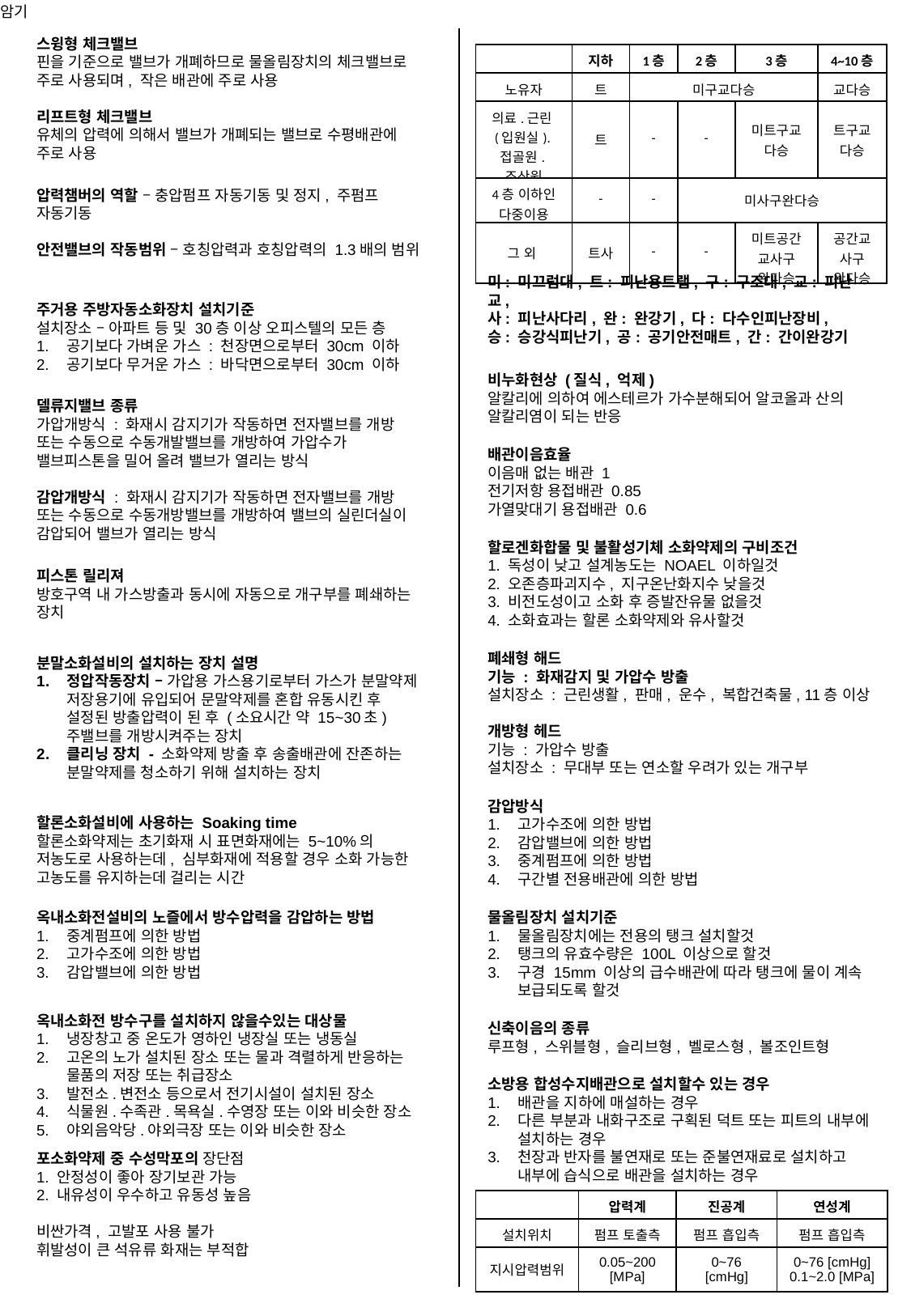

암기
스윙형 체크밸브
핀을 기준으로 밸브가 개폐하므로 물올림장치의 체크밸브로 주로 사용되며, 작은 배관에 주로 사용

리프트형 체크밸브
유체의 압력에 의해서 밸브가 개폐되는 밸브로 수평배관에 주로 사용

|  | 지하 | 1층 | 2층 | 3층 | 4~10층 |
| --- | --- | --- | --- | --- | --- |
| 노유자 | 트 | 미구교다승 |  |  | 교다승 |
| 의료.근린(입원실).접골원.조산원 | 트 | - | - | 미트구교다승 | 트구교다승 |
| 4층 이하인 다중이용 | - | - | 미사구완다승 |  |  |
| 그 외 | 트사 | - | - | 미트공간교사구 완다승 | 공간교사구 완다승 |
압력챔버의 역할 – 충압펌프 자동기동 및 정지, 주펌프 자동기동

안전밸브의 작동범위 – 호칭압력과 호칭압력의 1.3배의 범위
미: 미끄럼대, 트: 피난용트랩, 구: 구조대, 교: 피난교,
사: 피난사다리, 완: 완강기, 다: 다수인피난장비,
승: 승강식피난기, 공: 공기안전매트, 간: 간이완강기
주거용 주방자동소화장치 설치기준
설치장소 – 아파트 등 및 30층 이상 오피스텔의 모든 층
공기보다 가벼운 가스 : 천장면으로부터 30cm 이하
공기보다 무거운 가스 : 바닥면으로부터 30cm 이하
비누화현상 (질식, 억제)
알칼리에 의하여 에스테르가 가수분해되어 알코올과 산의 알칼리염이 되는 반응
델류지밸브 종류
가압개방식 : 화재시 감지기가 작동하면 전자밸브를 개방 또는 수동으로 수동개발밸브를 개방하여 가압수가 밸브피스톤을 밀어 올려 밸브가 열리는 방식

감압개방식 : 화재시 감지기가 작동하면 전자밸브를 개방 또는 수동으로 수동개방밸브를 개방하여 밸브의 실린더실이 감압되어 밸브가 열리는 방식
배관이음효율
이음매 없는 배관 1
전기저항 용접배관 0.85
가열맞대기 용접배관 0.6
할로겐화합물 및 불활성기체 소화약제의 구비조건
1. 독성이 낮고 설계농도는 NOAEL 이하일것
2. 오존층파괴지수, 지구온난화지수 낮을것
3. 비전도성이고 소화 후 증발잔유물 없을것
4. 소화효과는 할론 소화약제와 유사할것
피스톤 릴리져
방호구역 내 가스방출과 동시에 자동으로 개구부를 폐쇄하는 장치
폐쇄형 해드
기능 : 화재감지 및 가압수 방출
설치장소 : 근린생활, 판매, 운수, 복합건축물, 11층 이상

개방형 헤드
기능 : 가압수 방출
설치장소 : 무대부 또는 연소할 우려가 있는 개구부
분말소화설비의 설치하는 장치 설명
정압작동장치 – 가압용 가스용기로부터 가스가 분말약제 저장용기에 유입되어 문말약제를 혼합 유동시킨 후 설정된 방출압력이 된 후 (소요시간 약 15~30초) 주밸브를 개방시켜주는 장치
클리닝 장치 - 소화약제 방출 후 송출배관에 잔존하는 분말약제를 청소하기 위해 설치하는 장치
감압방식
고가수조에 의한 방법
감압밸브에 의한 방법
중계펌프에 의한 방법
구간별 전용배관에 의한 방법
할론소화설비에 사용하는 Soaking time
할론소화약제는 초기화재 시 표면화재에는 5~10%의 저농도로 사용하는데, 심부화재에 적용할 경우 소화 가능한 고농도를 유지하는데 걸리는 시간
옥내소화전설비의 노즐에서 방수압력을 감압하는 방법
중계펌프에 의한 방법
고가수조에 의한 방법
감압밸브에 의한 방법
물올림장치 설치기준
물올림장치에는 전용의 탱크 설치할것
탱크의 유효수량은 100L 이상으로 할것
구경 15mm 이상의 급수배관에 따라 탱크에 물이 계속 보급되도록 할것
옥내소화전 방수구를 설치하지 않을수있는 대상물
냉장창고 중 온도가 영하인 냉장실 또는 냉동실
고온의 노가 설치된 장소 또는 물과 격렬하게 반응하는 물품의 저장 또는 취급장소
발전소.변전소 등으로서 전기시설이 설치된 장소
식물원.수족관.목욕실.수영장 또는 이와 비슷한 장소
야외음악당.야외극장 또는 이와 비슷한 장소
신축이음의 종류
루프형, 스위블형, 슬리브형, 벨로스형, 볼조인트형
소방용 합성수지배관으로 설치할수 있는 경우
배관을 지하에 매설하는 경우
다른 부분과 내화구조로 구획된 덕트 또는 피트의 내부에 설치하는 경우
천장과 반자를 불연재로 또는 준불연재료로 설치하고 내부에 습식으로 배관을 설치하는 경우
포소화약제 중 수성막포의 장단점
1. 안정성이 좋아 장기보관 가능
2. 내유성이 우수하고 유동성 높음

비싼가격, 고발포 사용 불가
휘발성이 큰 석유류 화재는 부적합
|  | 압력계 | 진공계 | 연성계 |
| --- | --- | --- | --- |
| 설치위치 | 펌프 토출측 | 펌프 흡입측 | 펌프 흡입측 |
| 지시압력범위 | 0.05~200 [MPa] | 0~76 [cmHg] | 0~76 [cmHg] 0.1~2.0 [MPa] |